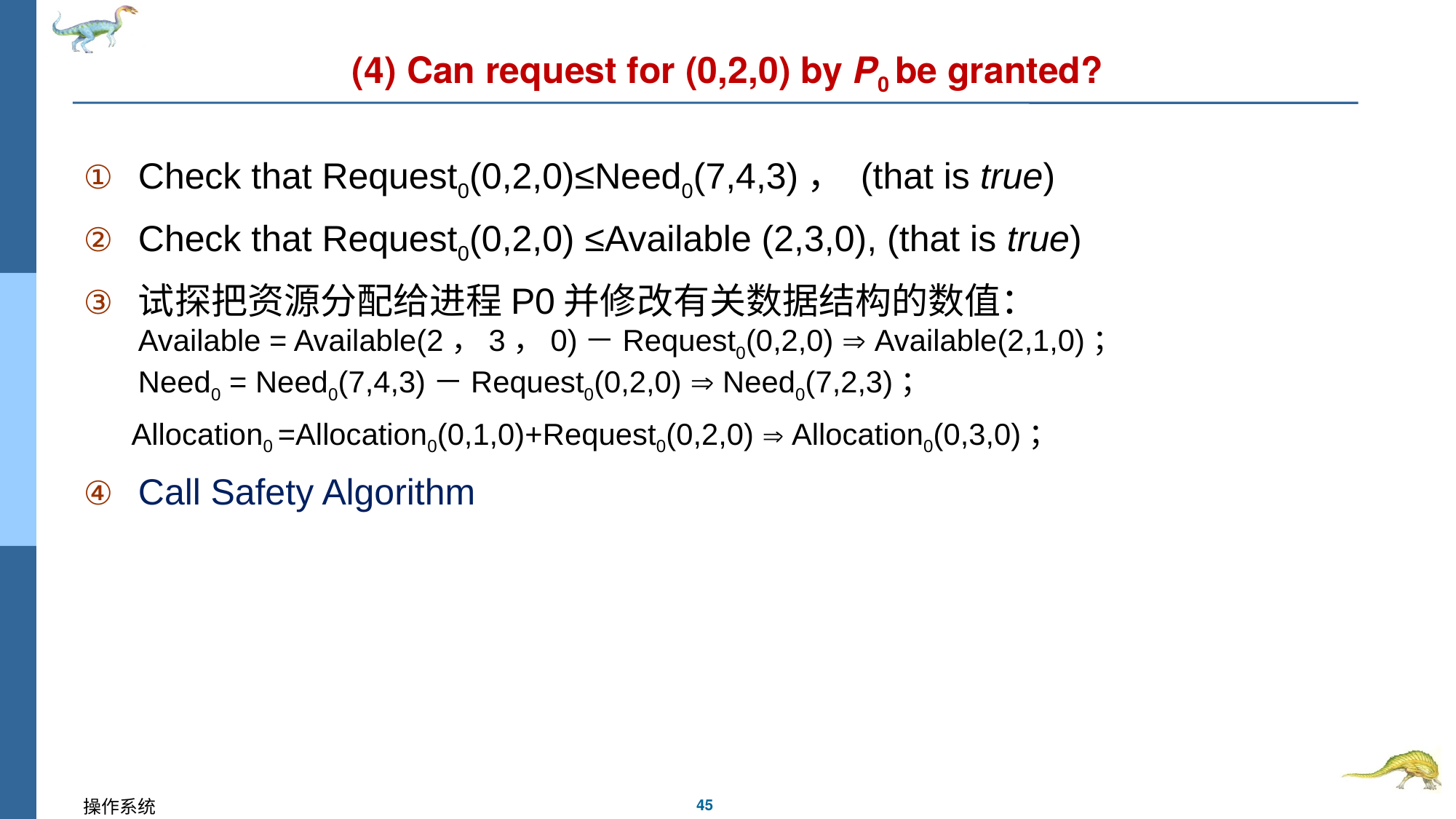

# (4) Can request for (0,2,0) by P0 be granted?
Check that Request0(0,2,0)≤Need0(7,4,3)， (that is true)
Check that Request0(0,2,0) ≤Available (2,3,0), (that is true)
试探把资源分配给进程P0并修改有关数据结构的数值：
Available = Available(2，3，0)－Request0(0,2,0) ⇒ Available(2,1,0)；
Need0 = Need0(7,4,3)－Request0(0,2,0) ⇒ Need0(7,2,3)；
Allocation0 =Allocation0(0,1,0)+Request0(0,2,0) ⇒ Allocation0(0,3,0)；
Call Safety Algorithm